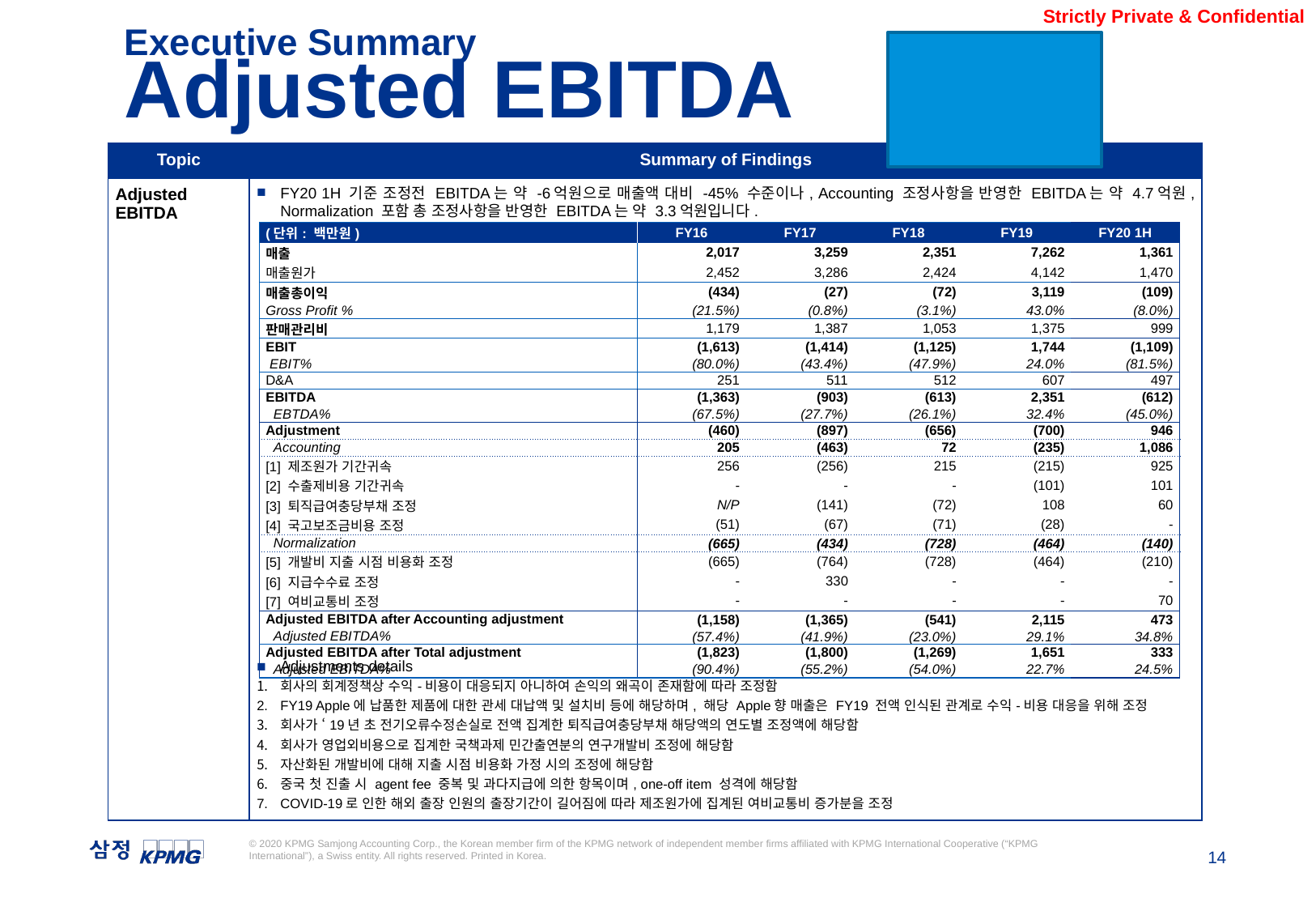

Executive Summary

Adjusted EBITDA
| Topic | Summary of Findings |
| --- | --- |
| Adjusted EBITDA | FY20 1H 기준 조정전 EBITDA는 약 -6억원으로 매출액 대비 -45% 수준이나, Accounting 조정사항을 반영한 EBITDA는 약 4.7억원, Normalization 포함 총 조정사항을 반영한 EBITDA는 약 3.3억원입니다. Adjustments details 회사의 회계정책상 수익-비용이 대응되지 아니하여 손익의 왜곡이 존재함에 따라 조정함 FY19 Apple에 납품한 제품에 대한 관세 대납액 및 설치비 등에 해당하며, 해당 Apple향 매출은 FY19 전액 인식된 관계로 수익-비용 대응을 위해 조정 회사가 ‘19년 초 전기오류수정손실로 전액 집계한 퇴직급여충당부채 해당액의 연도별 조정액에 해당함 회사가 영업외비용으로 집계한 국책과제 민간출연분의 연구개발비 조정에 해당함 자산화된 개발비에 대해 지출 시점 비용화 가정 시의 조정에 해당함 중국 첫 진출 시 agent fee 중복 및 과다지급에 의한 항목이며, one-off item 성격에 해당함 COVID-19로 인한 해외 출장 인원의 출장기간이 길어짐에 따라 제조원가에 집계된 여비교통비 증가분을 조정 |
| (단위: 백만원) | FY16 | FY17 | FY18 | FY19 | FY20 1H |
| --- | --- | --- | --- | --- | --- |
| 매출 | 2,017 | 3,259 | 2,351 | 7,262 | 1,361 |
| 매출원가 | 2,452 | 3,286 | 2,424 | 4,142 | 1,470 |
| 매출총이익 | (434) | (27) | (72) | 3,119 | (109) |
| Gross Profit % | (21.5%) | (0.8%) | (3.1%) | 43.0% | (8.0%) |
| 판매관리비 | 1,179 | 1,387 | 1,053 | 1,375 | 999 |
| EBIT | (1,613) | (1,414) | (1,125) | 1,744 | (1,109) |
| EBIT% | (80.0%) | (43.4%) | (47.9%) | 24.0% | (81.5%) |
| D&A | 251 | 511 | 512 | 607 | 497 |
| EBITDA | (1,363) | (903) | (613) | 2,351 | (612) |
| EBTDA% | (67.5%) | (27.7%) | (26.1%) | 32.4% | (45.0%) |
| Adjustment | (460) | (897) | (656) | (700) | 946 |
| Accounting | 205 | (463) | 72 | (235) | 1,086 |
| [1] 제조원가 기간귀속 | 256 | (256) | 215 | (215) | 925 |
| [2] 수출제비용 기간귀속 | - | - | - | (101) | 101 |
| [3] 퇴직급여충당부채 조정 | N/P | (141) | (72) | 108 | 60 |
| [4] 국고보조금비용 조정 | (51) | (67) | (71) | (28) | - |
| Normalization | (665) | (434) | (728) | (464) | (140) |
| [5] 개발비 지출 시점 비용화 조정 | (665) | (764) | (728) | (464) | (210) |
| [6] 지급수수료 조정 | - | 330 | - | - | - |
| [7] 여비교통비 조정 | - | - | - | - | 70 |
| Adjusted EBITDA after Accounting adjustment | (1,158) | (1,365) | (541) | 2,115 | 473 |
| Adjusted EBITDA% | (57.4%) | (41.9%) | (23.0%) | 29.1% | 34.8% |
| Adjusted EBITDA after Total adjustment | (1,823) | (1,800) | (1,269) | 1,651 | 333 |
| Adjusted EBITDA% | (90.4%) | (55.2%) | (54.0%) | 22.7% | 24.5% |